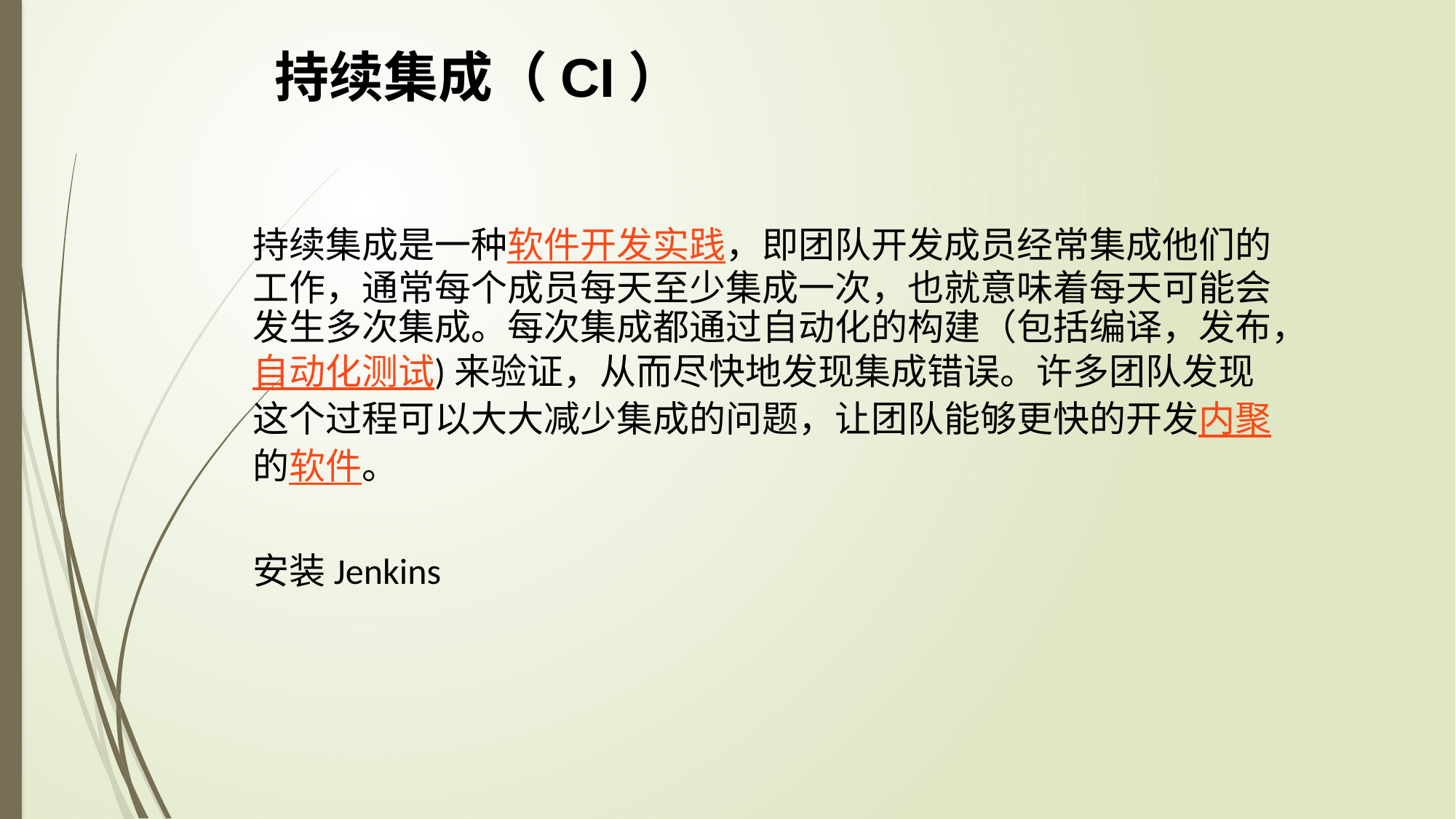

持续集成（CI）
持续集成是一种软件开发实践，即团队开发成员经常集成他们的工作，通常每个成员每天至少集成一次，也就意味着每天可能会发生多次集成。每次集成都通过自动化的构建（包括编译，发布，自动化测试)来验证，从而尽快地发现集成错误。许多团队发现这个过程可以大大减少集成的问题，让团队能够更快的开发内聚的软件。

安装Jenkins